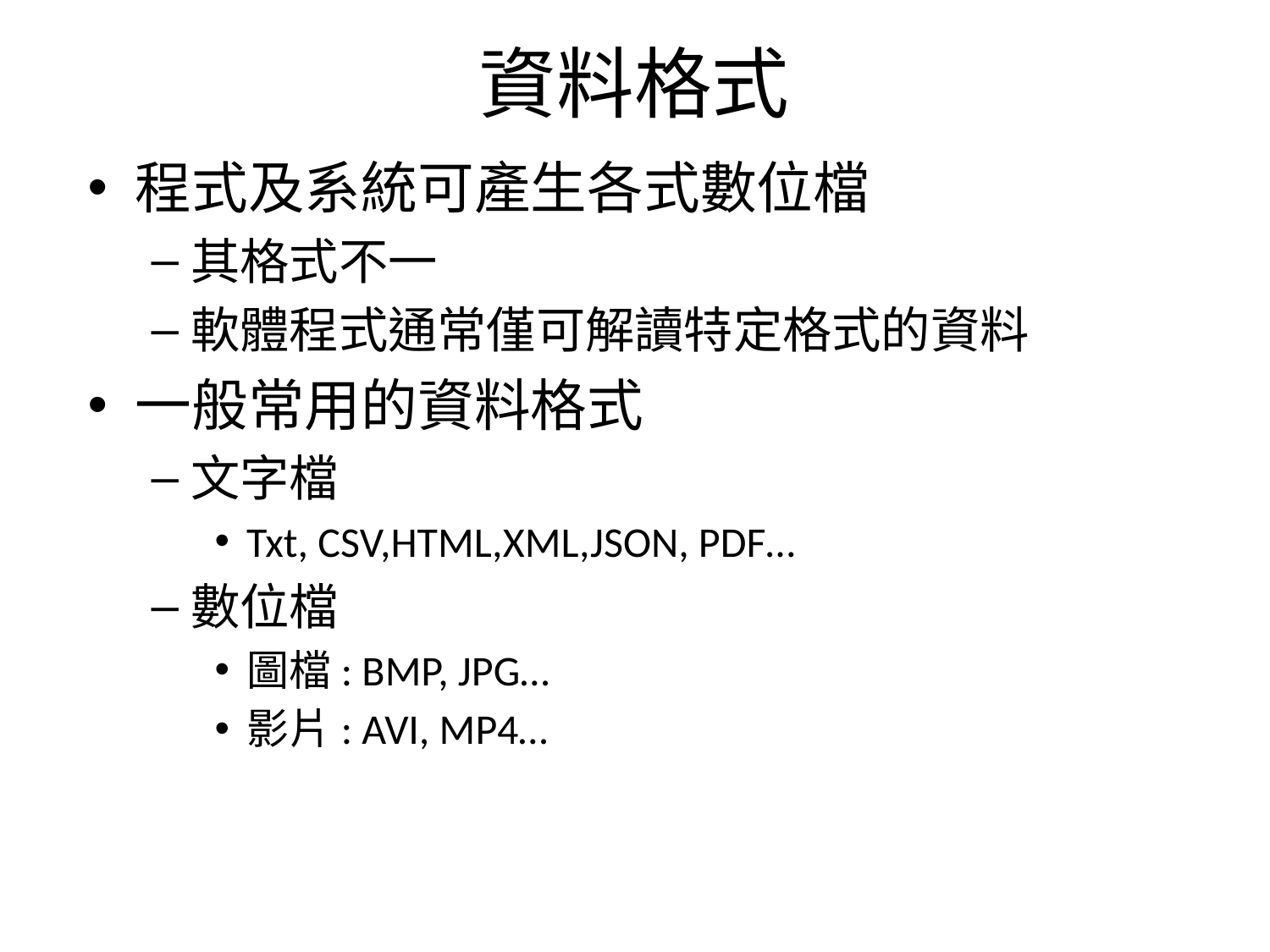

# 資料格式
程式及系統可產生各式數位檔
其格式不一
軟體程式通常僅可解讀特定格式的資料
一般常用的資料格式
文字檔
Txt, CSV,HTML,XML,JSON, PDF…
數位檔
圖檔: BMP, JPG…
影片: AVI, MP4…